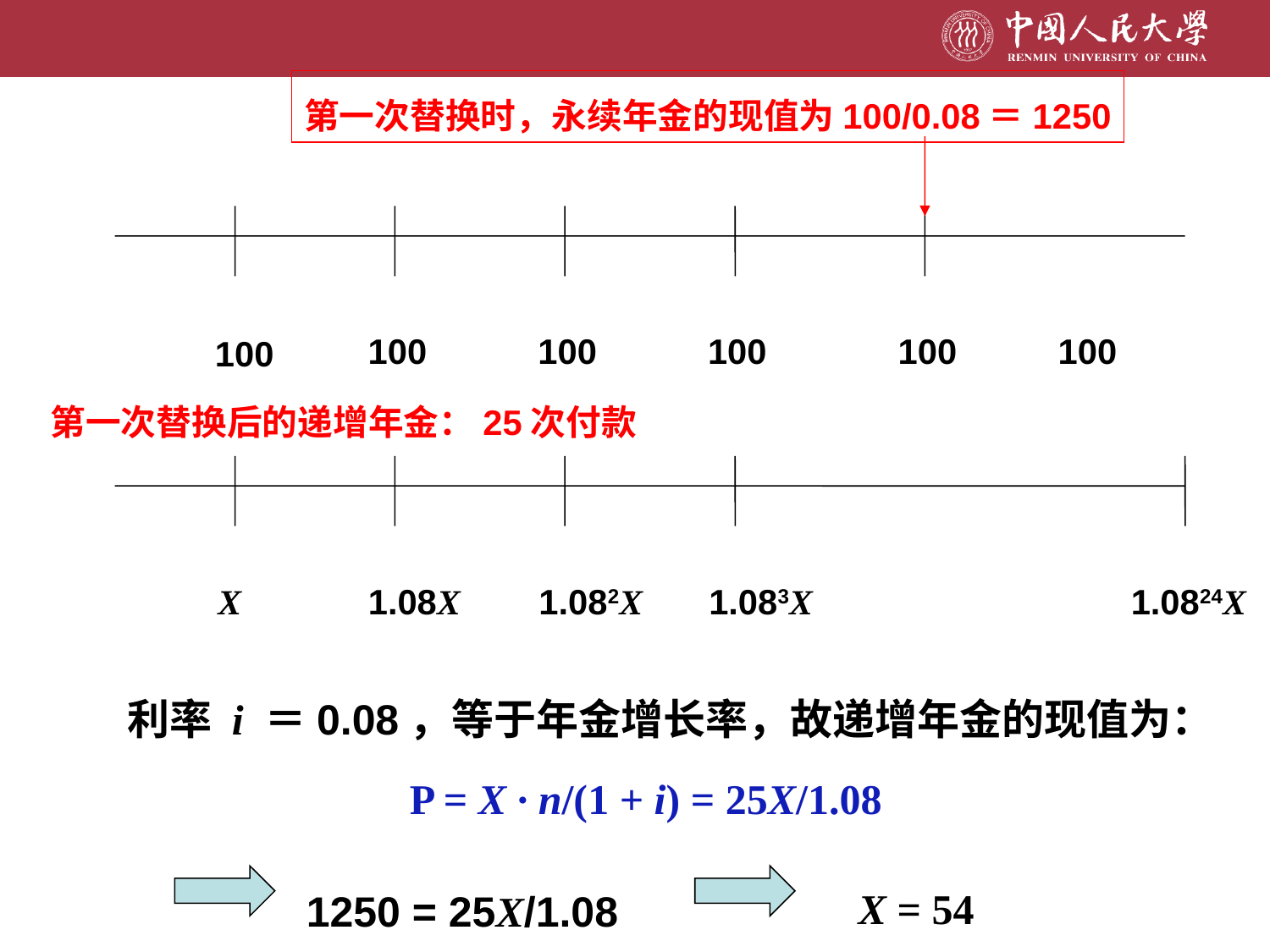

第一次替换时，永续年金的现值为100/0.08＝1250

100
100
100
100
100
100
第一次替换后的递增年金：25次付款

1.08X
1.082X
1.083X
1.0824X
X
利率 i ＝0.08，等于年金增长率，故递增年金的现值为：
P = X · n/(1 + i) = 25X/1.08
X = 54
1250 = 25X/1.08